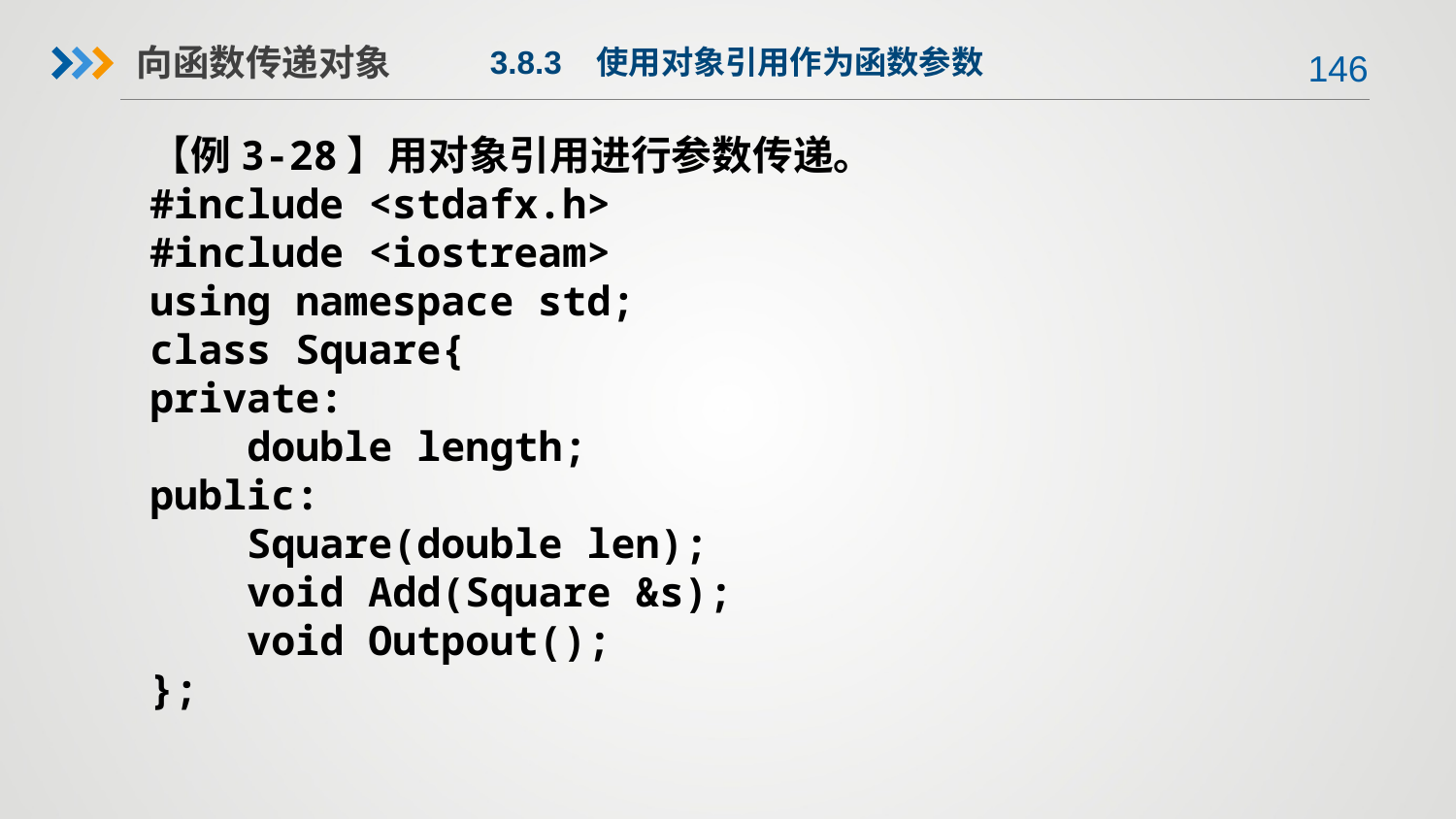

向函数传递对象
3.8.3   使用对象引用作为函数参数
【例3-28】用对象引用进行参数传递。
#include <stdafx.h>
#include <iostream>
using namespace std;
class Square{
private:
    double length;
public:
    Square(double len);
    void Add(Square &s);
    void Outpout();
};